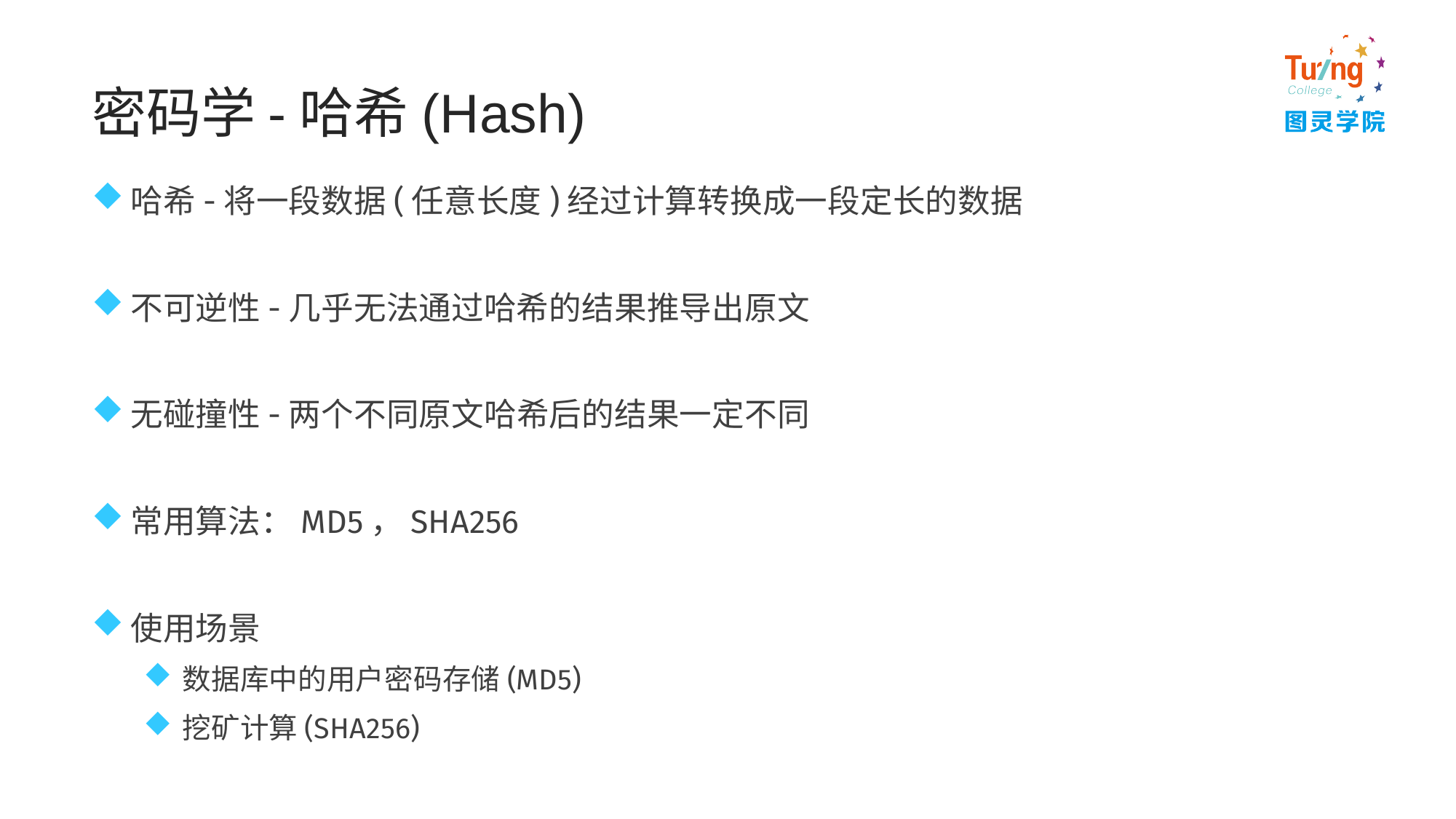

# 密码学-哈希(Hash)
哈希-将一段数据(任意长度)经过计算转换成一段定长的数据

不可逆性-几乎无法通过哈希的结果推导出原文

无碰撞性-两个不同原文哈希后的结果一定不同

常用算法：MD5，SHA256

使用场景
数据库中的用户密码存储(MD5)
挖矿计算(SHA256)